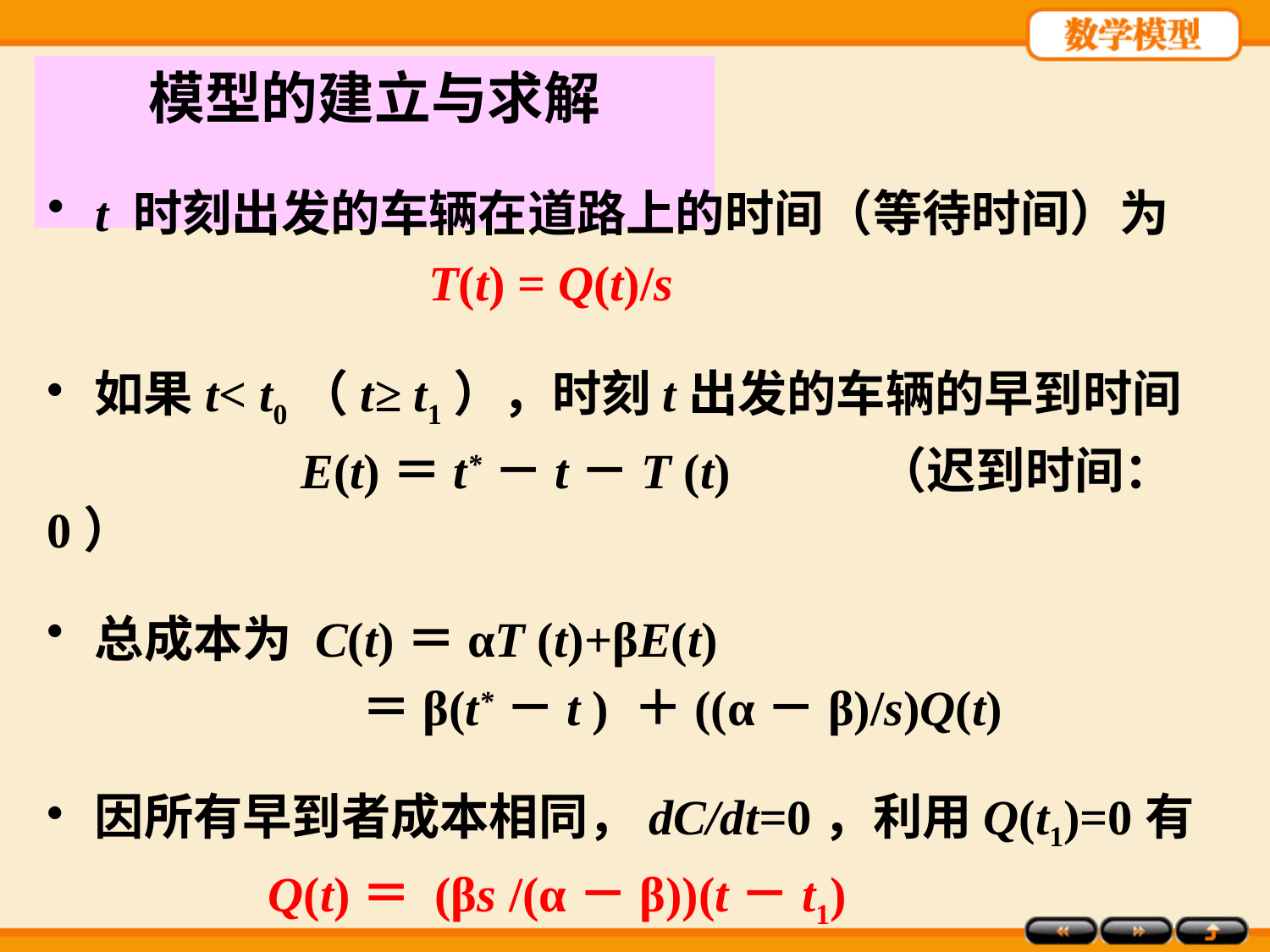

# 模型的建立与求解
t 时刻出发的车辆在道路上的时间（等待时间）为
			T(t) = Q(t)/s
如果t< t0（t≥ t1），时刻t出发的车辆的早到时间
		E(t)＝t*－t－T (t)           （迟到时间：0）

总成本为 C(t)＝αT (t)+βE(t)
                           ＝β(t*－t ) ＋((α－β)/s)Q(t)

因所有早到者成本相同，dC/dt=0，利用Q(t1)=0有
                  Q(t)＝ (βs /(α－β))(t－t1)